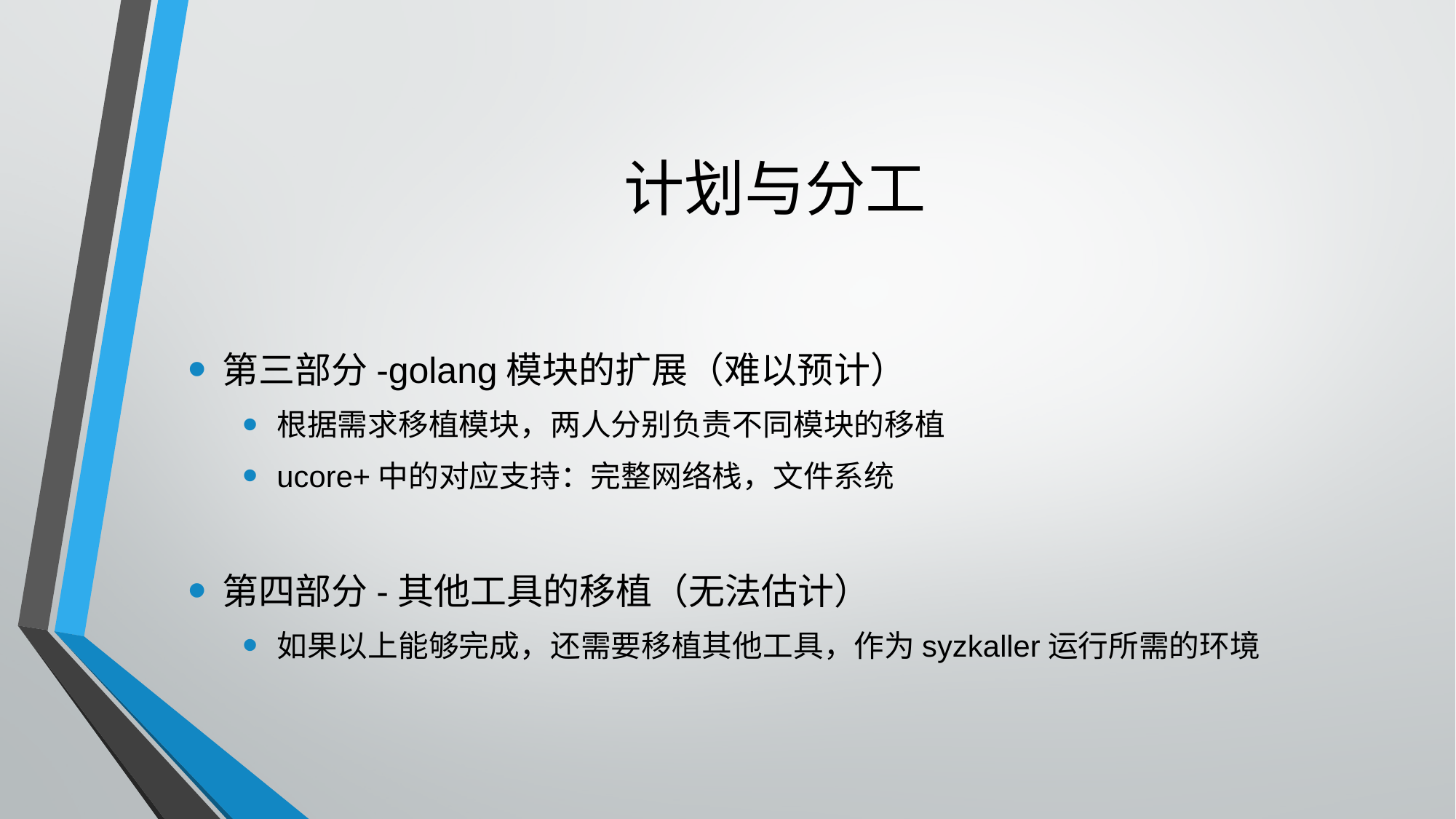

# 计划与分工
第三部分-golang模块的扩展（难以预计）
根据需求移植模块，两人分别负责不同模块的移植
ucore+中的对应支持：完整网络栈，文件系统

第四部分-其他工具的移植（无法估计）
如果以上能够完成，还需要移植其他工具，作为syzkaller运行所需的环境